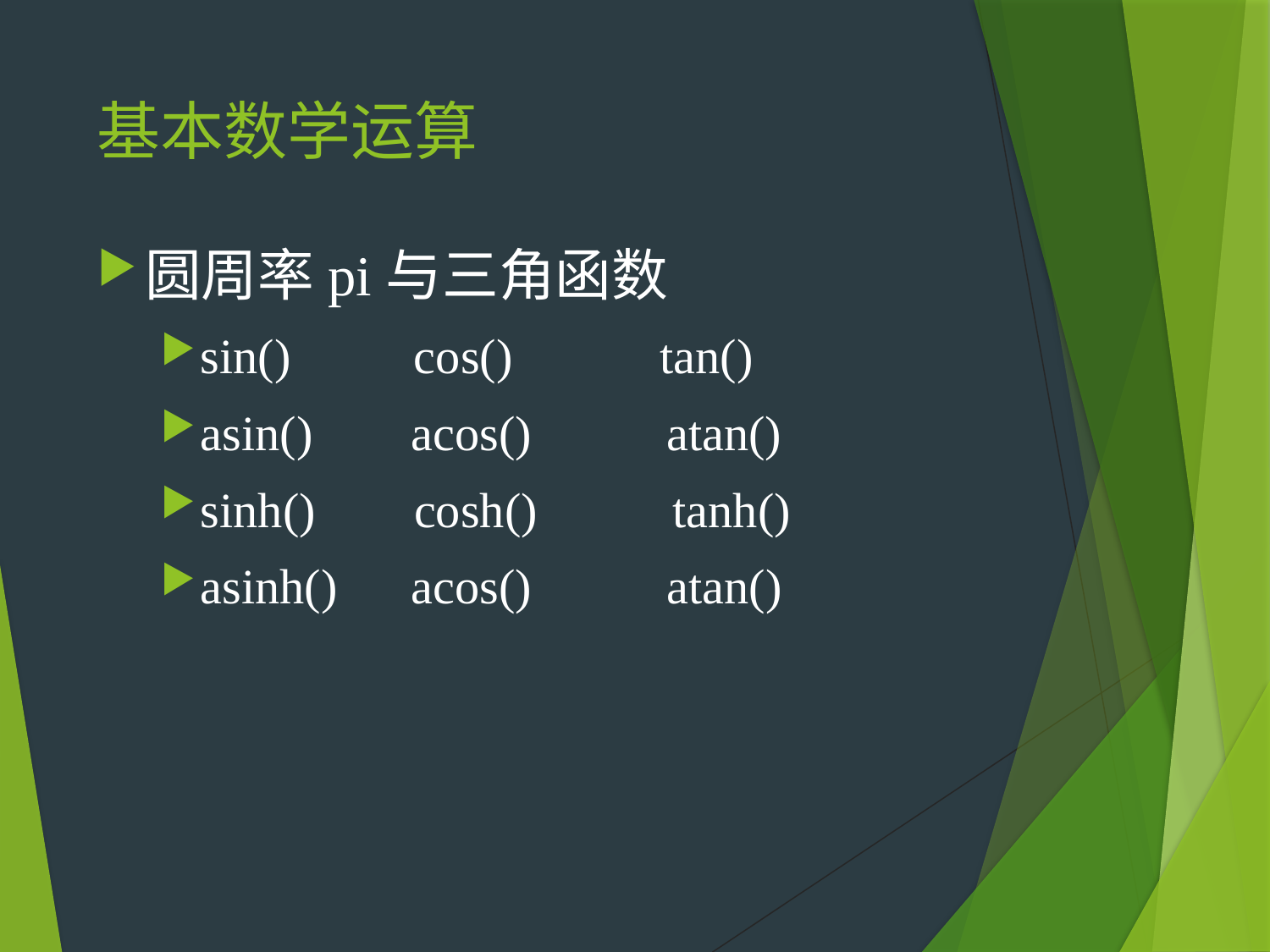

# 基本数学运算
圆周率pi与三角函数
sin()          cos()            tan()
asin()        acos()           atan()
sinh()        cosh()           tanh()
asinh()      acos()           atan()